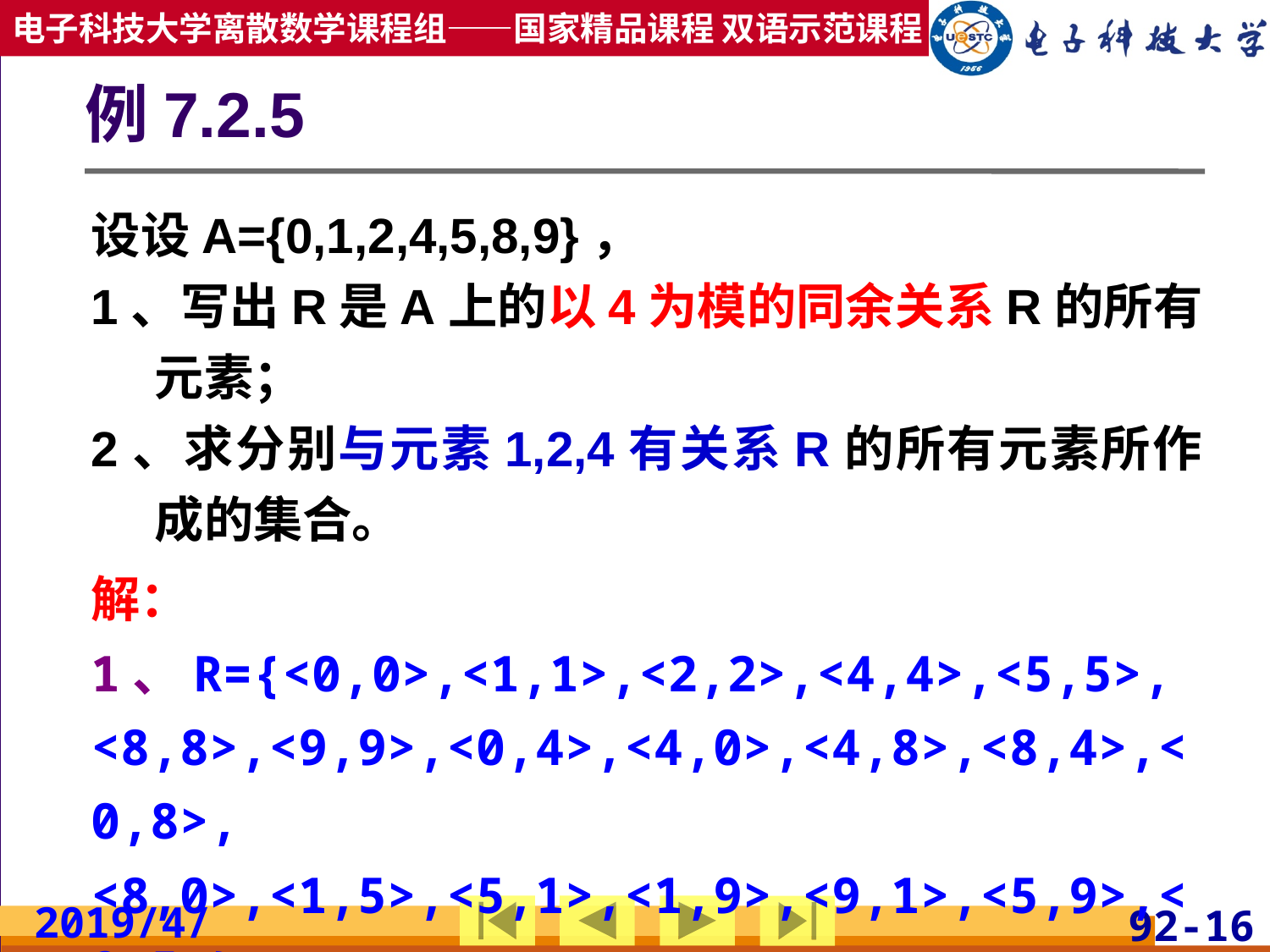

# 例7.2.5
设设A={0,1,2,4,5,8,9}，
1、写出R是A上的以4为模的同余关系R的所有元素；
2、求分别与元素1,2,4有关系R的所有元素所作成的集合。
解：1、R={<0,0>,<1,1>,<2,2>,<4,4>,<5,5>,
<8,8>,<9,9>,<0,4>,<4,0>,<4,8>,<8,4>,<0,8>,
<8,0>,<1,5>,<5,1>,<1,9>,<9,1>,<5,9>,<9,5>}。
  显然，R是A的一个等价关系。
2019/4/17